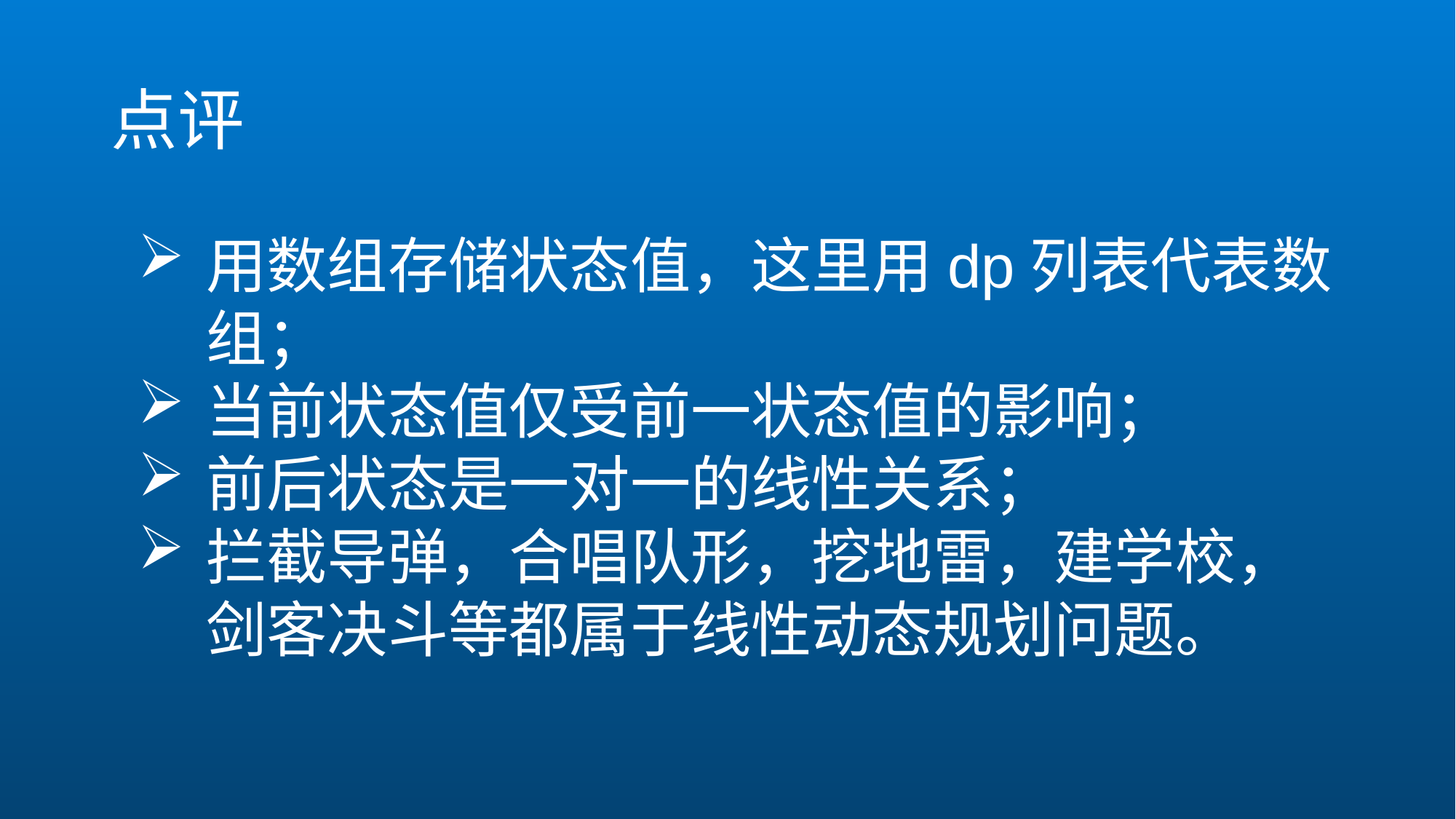

# 点评
用数组存储状态值，这里用dp列表代表数组；
当前状态值仅受前一状态值的影响；
前后状态是一对一的线性关系；
拦截导弹，合唱队形，挖地雷，建学校，剑客决斗等都属于线性动态规划问题。